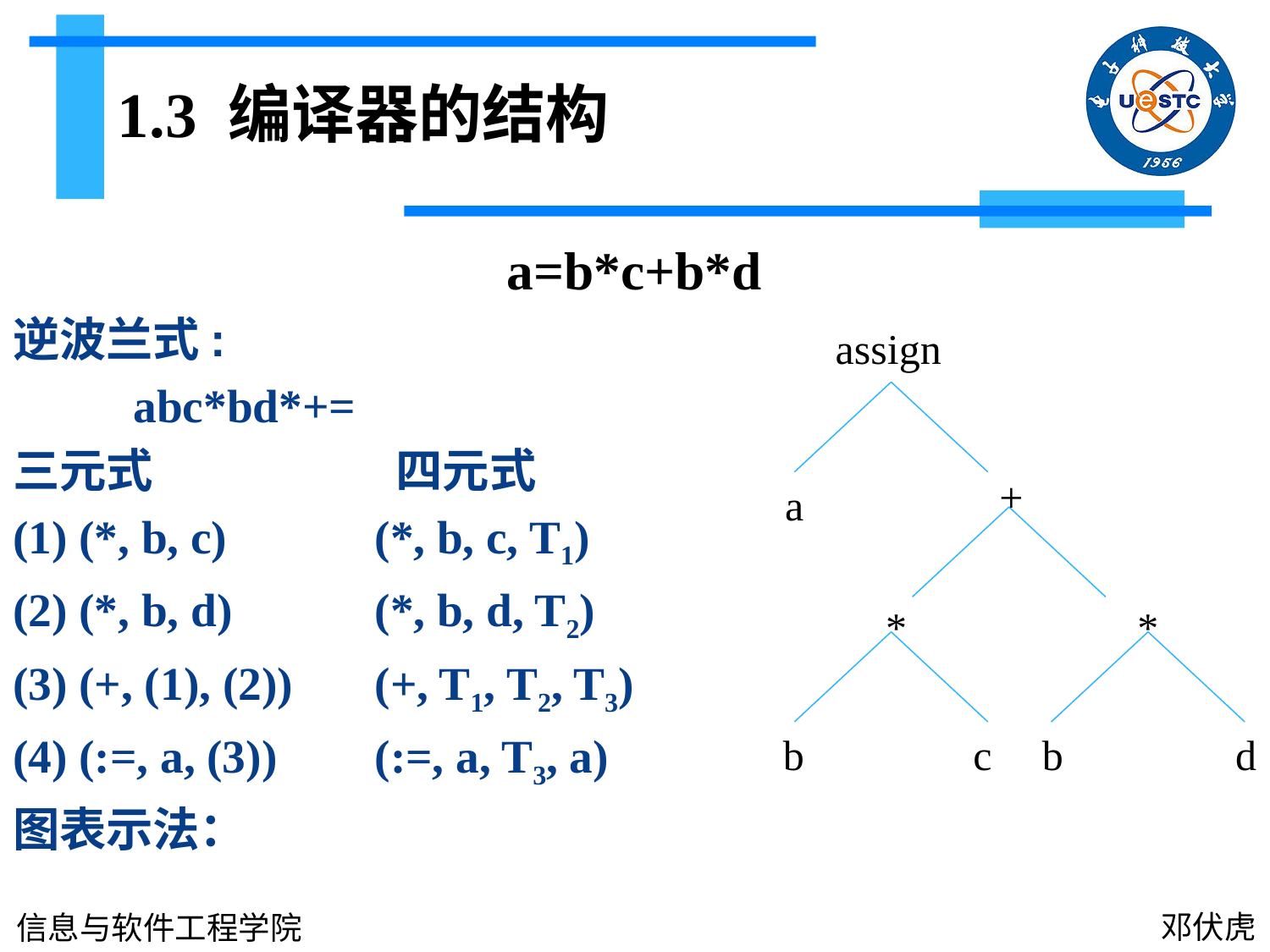

1.3 编译器的结构
a=b*c+b*d
逆波兰式:
	abc*bd*+=
三元式                       四元式
(1) (*, b, c)		(*, b, c, T1)
(2) (*, b, d)		(*, b, d, T2)
(3) (+, (1), (2))	(+, T1, T2, T3)
(4) (:=, a, (3))	(:=, a, T3, a)
图表示法：
assign
+
a
*
*
b
c
b
d
邓伏虎
19
信息与软件工程学院